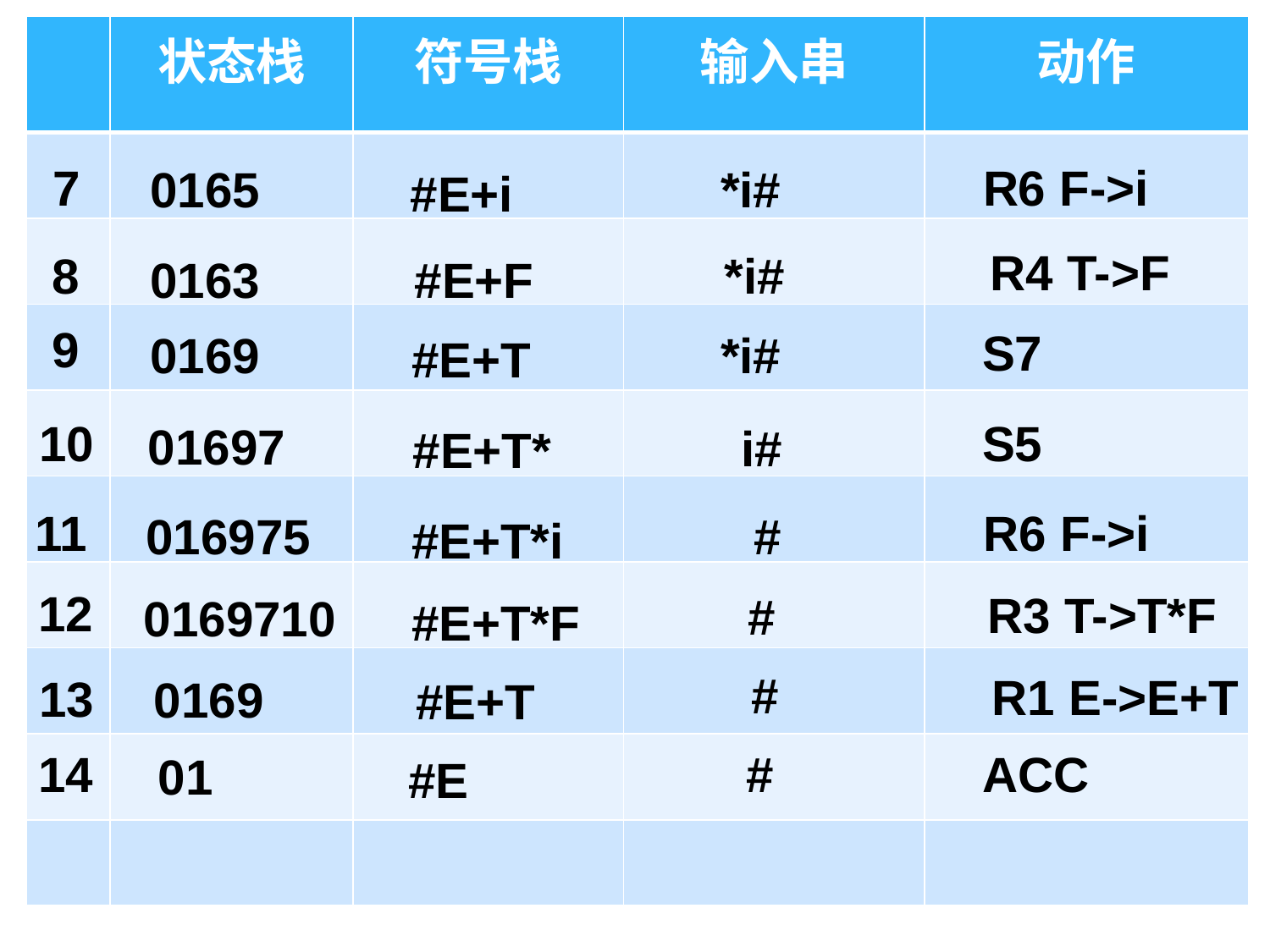

|  | 状态栈 | 符号栈 | 输入串 | 动作 |
| --- | --- | --- | --- | --- |
|  |  |  |  |  |
|  |  |  |  |  |
|  |  |  |  |  |
|  |  |  |  |  |
|  |  |  |  |  |
|  |  |  |  |  |
|  |  |  |  |  |
|  |  |  |  |  |
|  |  |  |  |  |
7
R6 F->i
0165
*i#
#E+i
R4 T->F
8
*i#
0163
#E+F
9
S7
0169
*i#
#E+T
10
S5
01697
i#
#E+T*
R6 F->i
11
016975
#
#E+T*i
12
R3 T->T*F
#
0169710
#E+T*F
#
R1 E->E+T
13
0169
#E+T
14
ACC
#
01
#E
25
信息与软件工程学院
邓伏虎